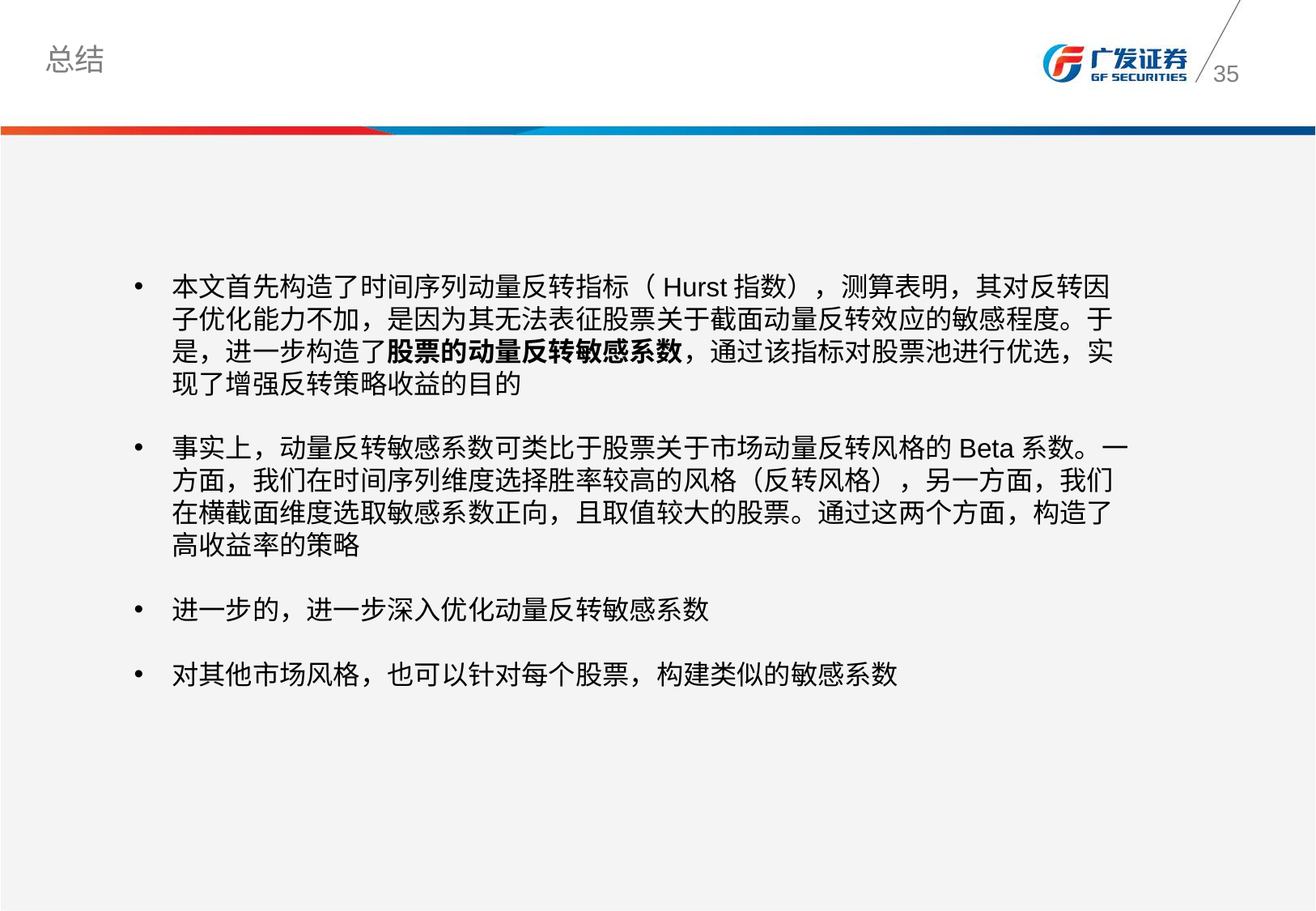

总结
35
本文首先构造了时间序列动量反转指标（Hurst指数），测算表明，其对反转因子优化能力不加，是因为其无法表征股票关于截面动量反转效应的敏感程度。于是，进一步构造了股票的动量反转敏感系数，通过该指标对股票池进行优选，实现了增强反转策略收益的目的

事实上，动量反转敏感系数可类比于股票关于市场动量反转风格的Beta系数。一方面，我们在时间序列维度选择胜率较高的风格（反转风格），另一方面，我们在横截面维度选取敏感系数正向，且取值较大的股票。通过这两个方面，构造了高收益率的策略

进一步的，进一步深入优化动量反转敏感系数

对其他市场风格，也可以针对每个股票，构建类似的敏感系数